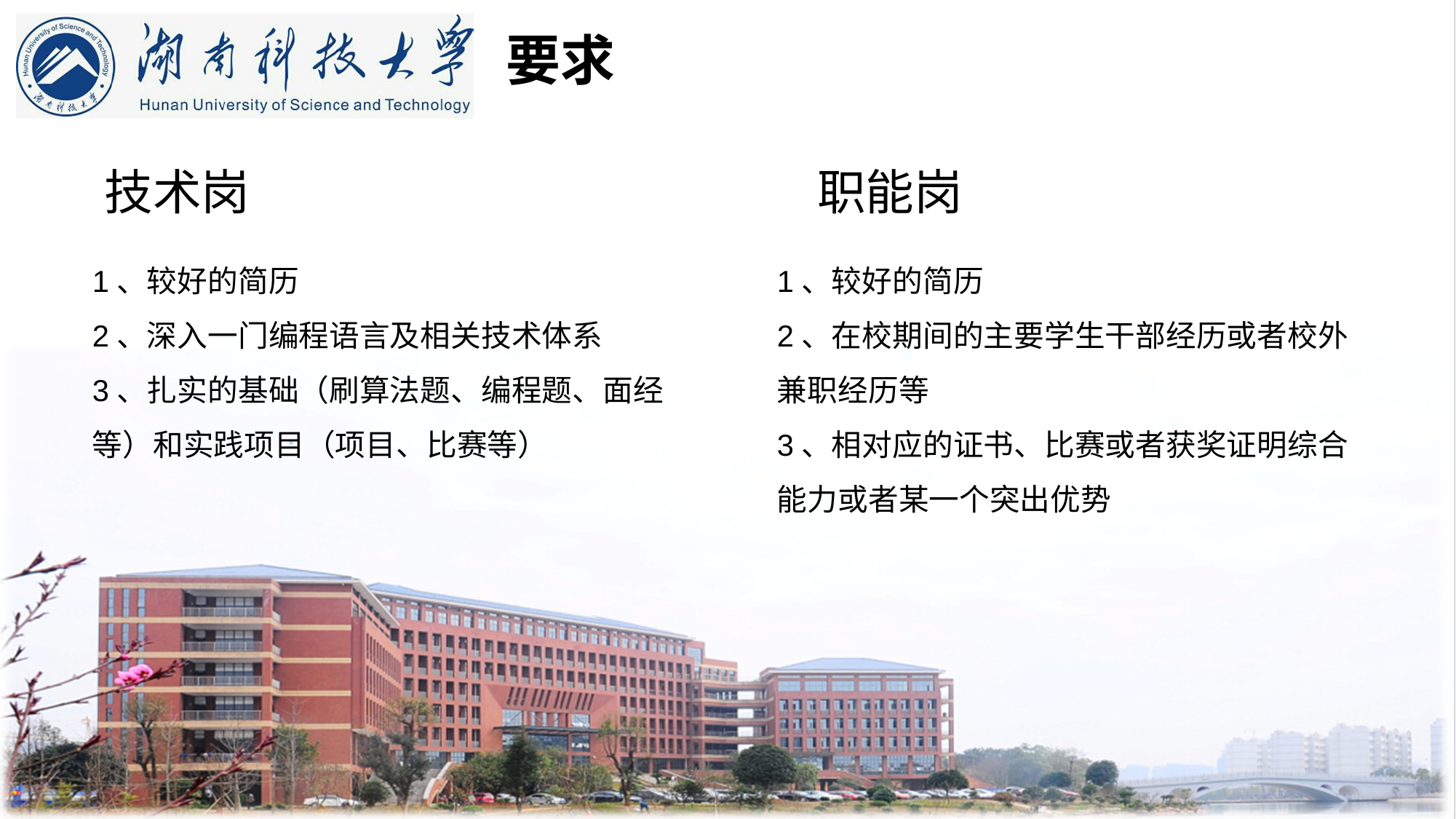

要求
技术岗
职能岗
1、较好的简历
2、深入一门编程语言及相关技术体系
3、扎实的基础（刷算法题、编程题、面经等）和实践项目（项目、比赛等）
1、较好的简历
2、在校期间的主要学生干部经历或者校外兼职经历等
3、相对应的证书、比赛或者获奖证明综合能力或者某一个突出优势